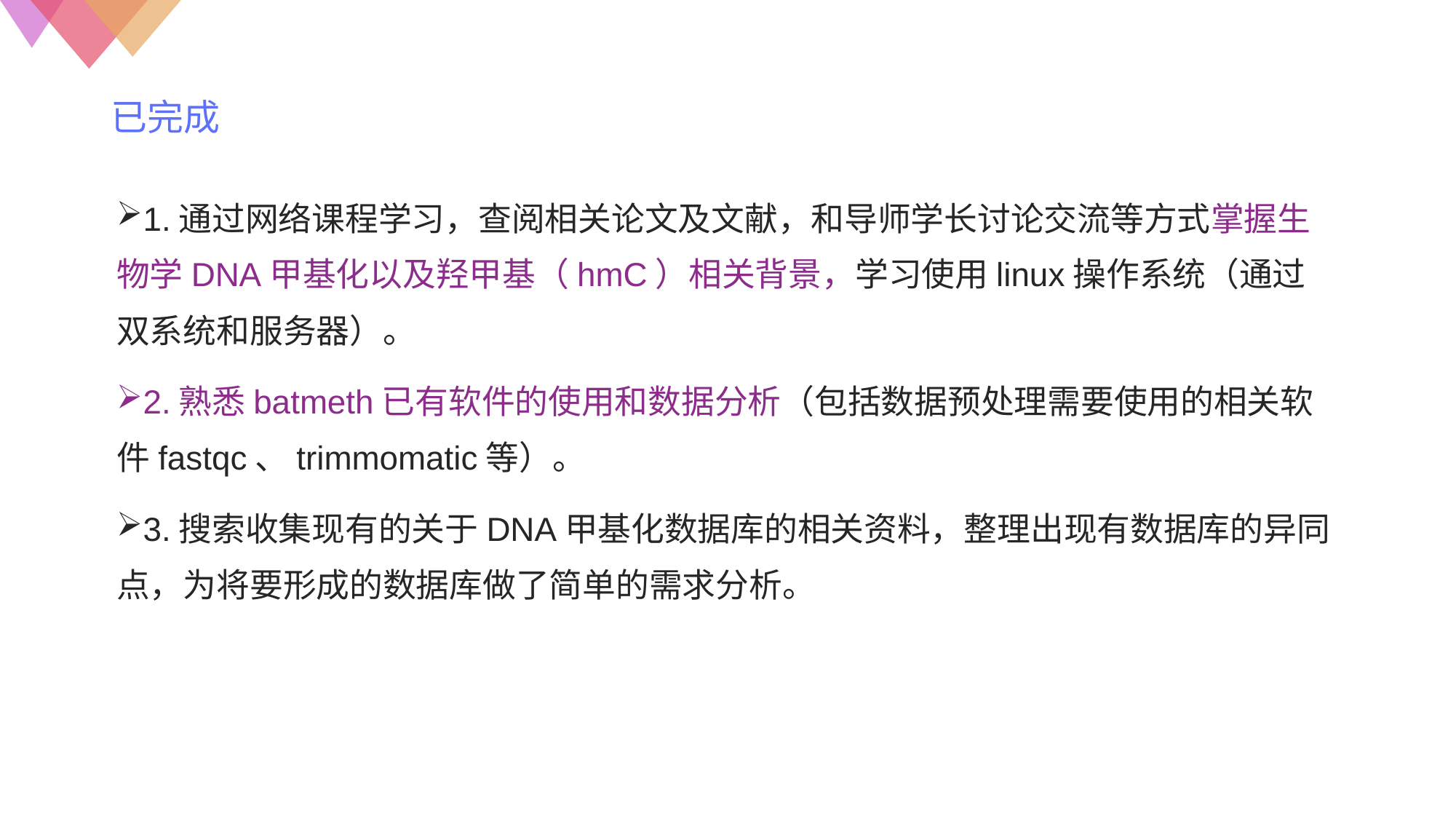

已完成
# 1.通过网络课程学习，查阅相关论文及文献，和导师学长讨论交流等方式掌握生物学DNA甲基化以及羟甲基（hmC）相关背景，学习使用linux操作系统（通过双系统和服务器）。
2.熟悉batmeth已有软件的使用和数据分析（包括数据预处理需要使用的相关软件fastqc、trimmomatic等）。
3.搜索收集现有的关于DNA甲基化数据库的相关资料，整理出现有数据库的异同点，为将要形成的数据库做了简单的需求分析。